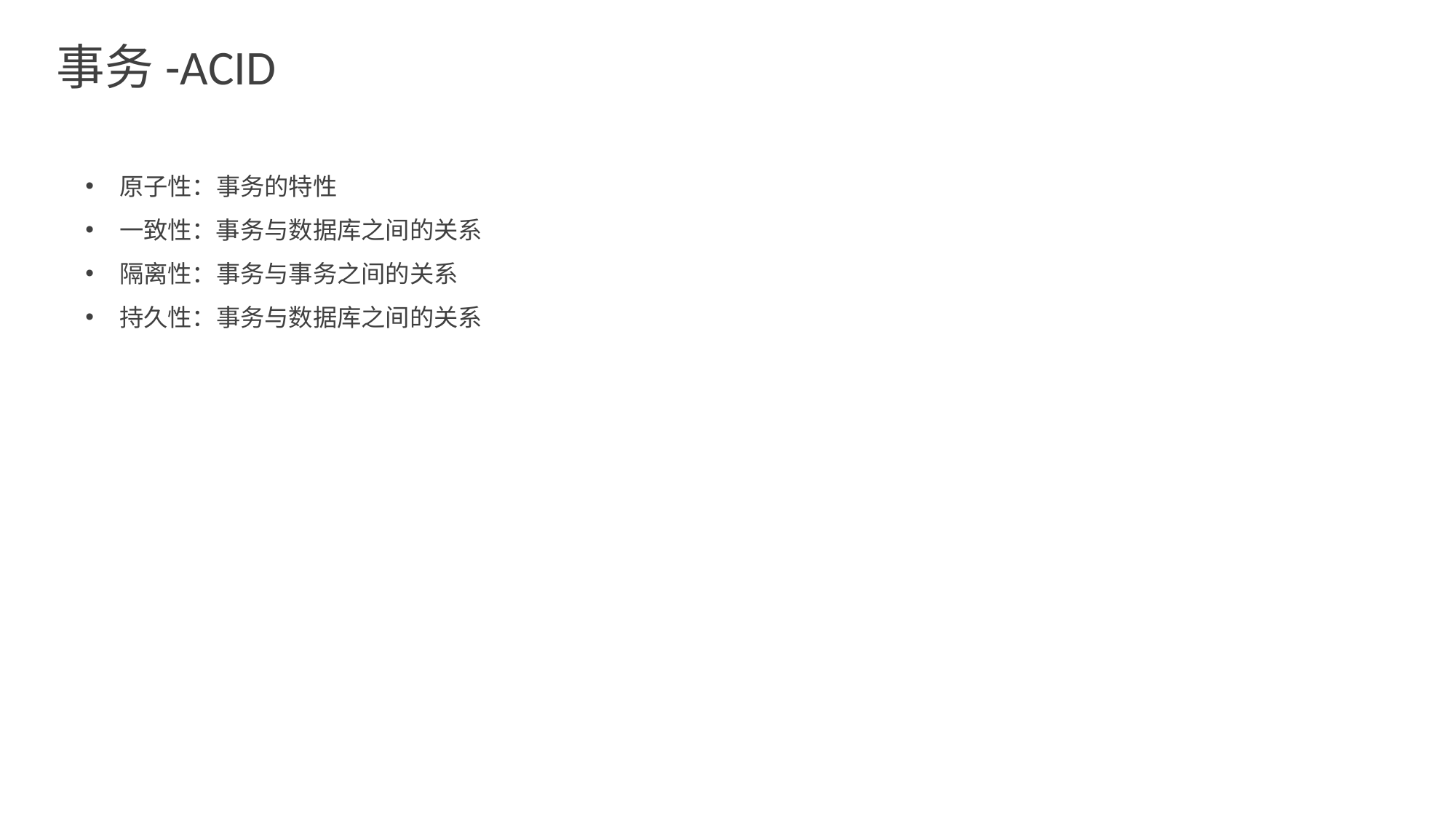

# 事务-ACID
原子性：事务的特性
一致性：事务与数据库之间的关系
隔离性：事务与事务之间的关系
持久性：事务与数据库之间的关系